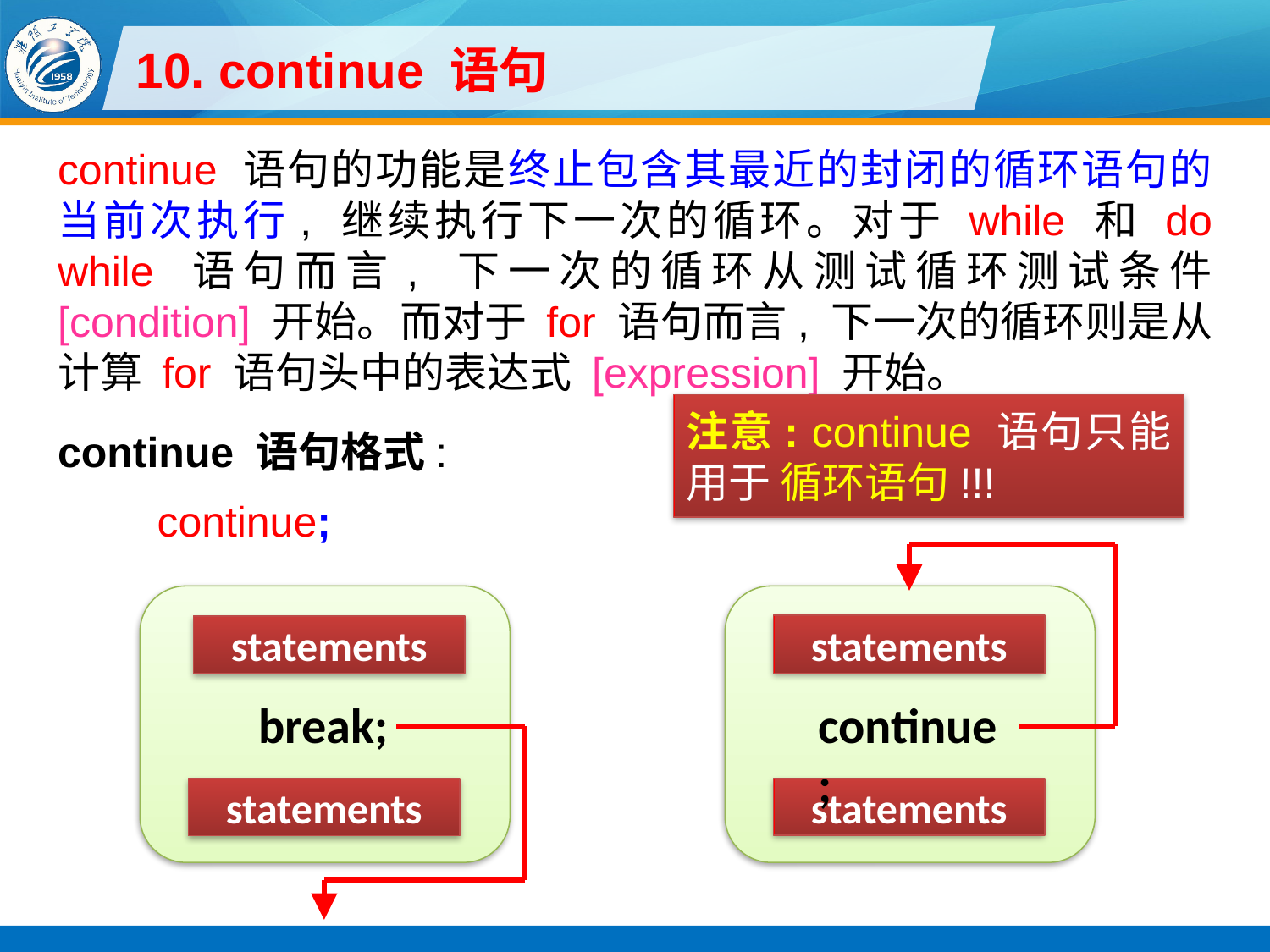

# 10. continue 语句
continue 语句的功能是终止包含其最近的封闭的循环语句的当前次执行, 继续执行下一次的循环。对于 while 和 do while 语句而言, 下一次的循环从测试循环测试条件 [condition] 开始。而对于 for 语句而言, 下一次的循环则是从计算 for 语句头中的表达式 [expression] 开始。
continue 语句格式:
continue;

注意: continue 语句只能用于 循环语句!!!

statements
continue;
statements

statements
break;
statements